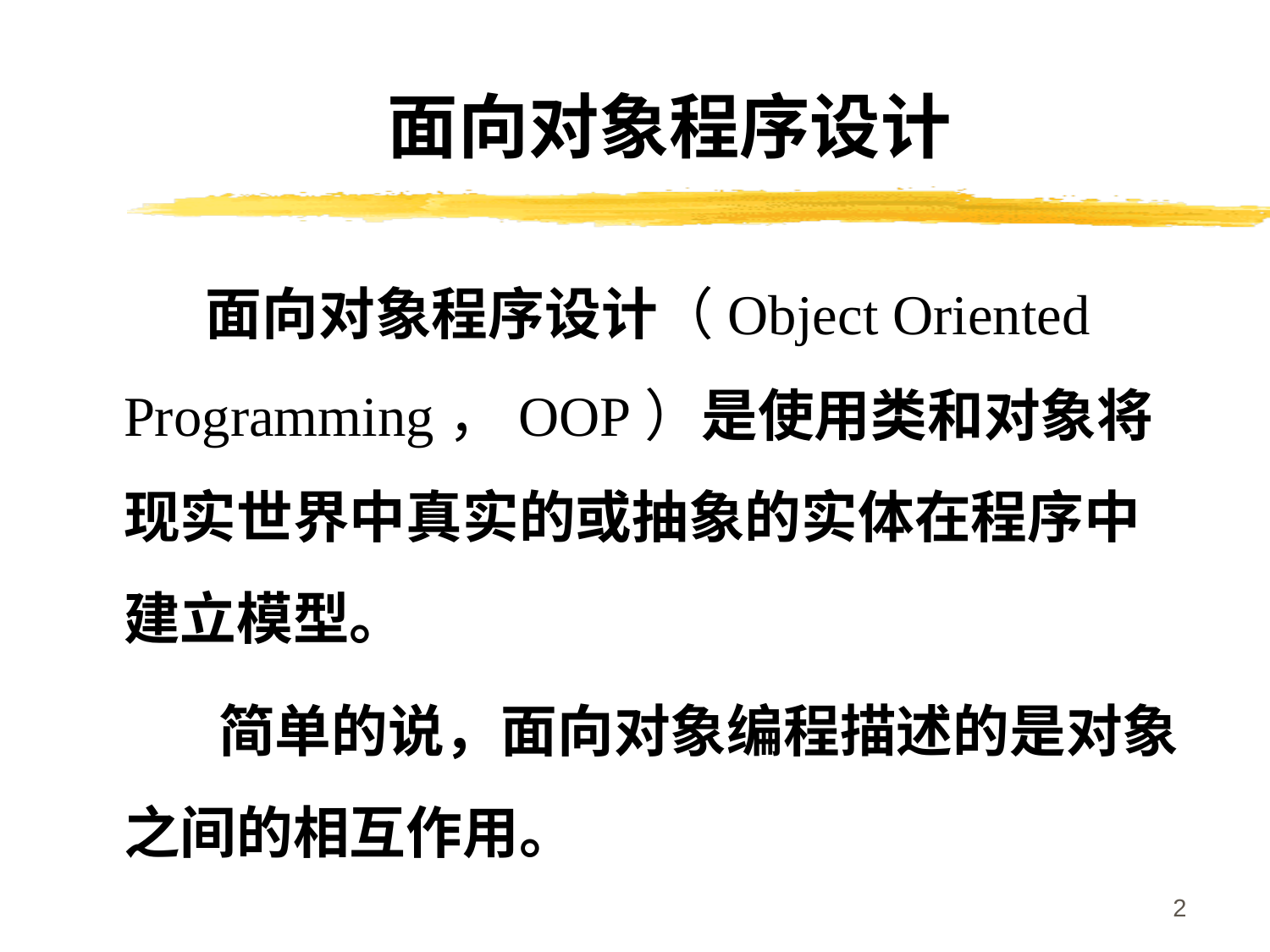

面向对象程序设计
         面向对象程序设计（Object Oriented Programming，OOP）是使用类和对象将现实世界中真实的或抽象的实体在程序中建立模型。
          简单的说，面向对象编程描述的是对象之间的相互作用。
2